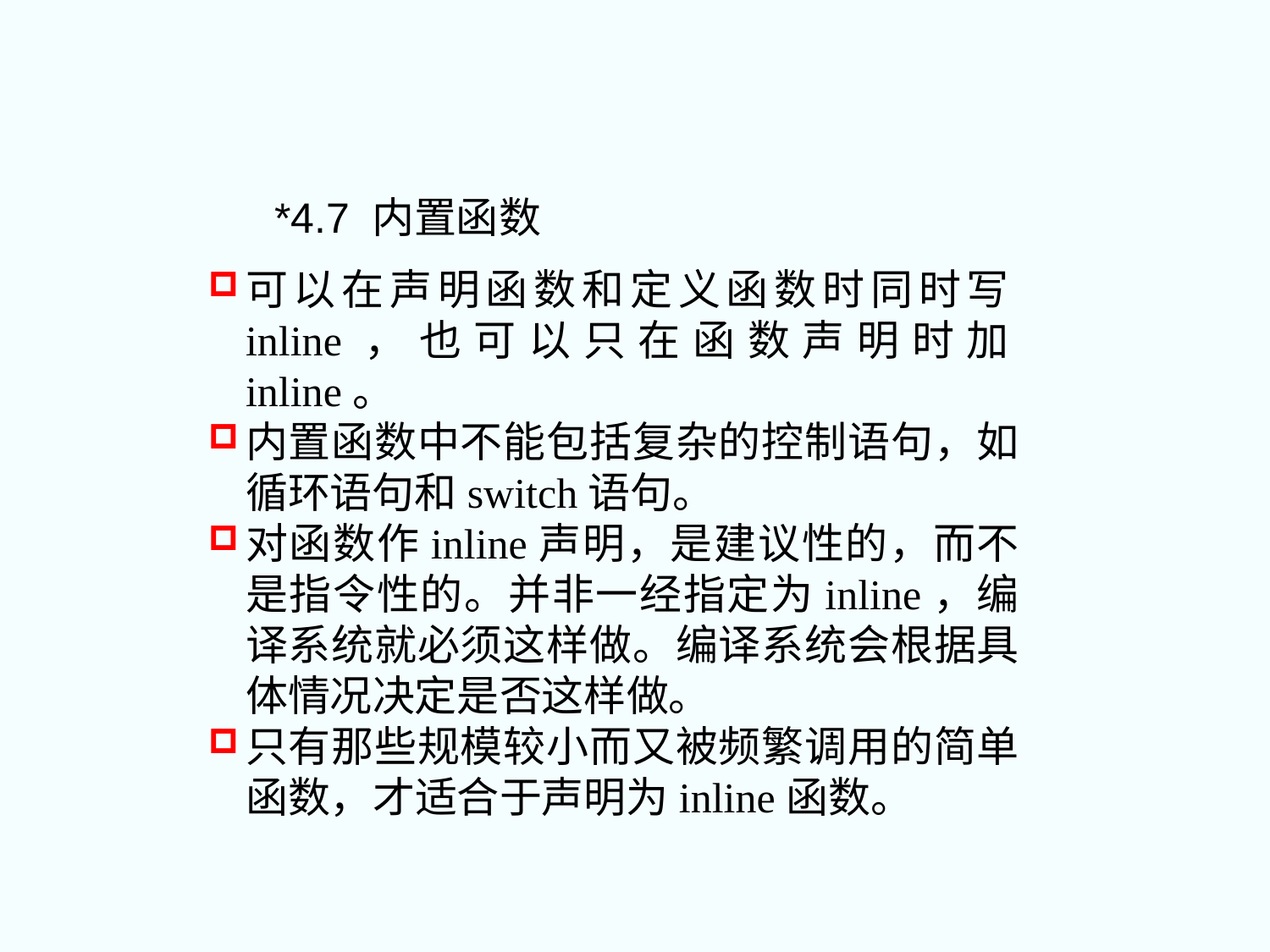

*4.7 内置函数
可以在声明函数和定义函数时同时写inline，也可以只在函数声明时加inline。
内置函数中不能包括复杂的控制语句，如循环语句和switch语句。
对函数作inline声明，是建议性的，而不是指令性的。并非一经指定为inline，编译系统就必须这样做。编译系统会根据具体情况决定是否这样做。
只有那些规模较小而又被频繁调用的简单函数，才适合于声明为inline函数。